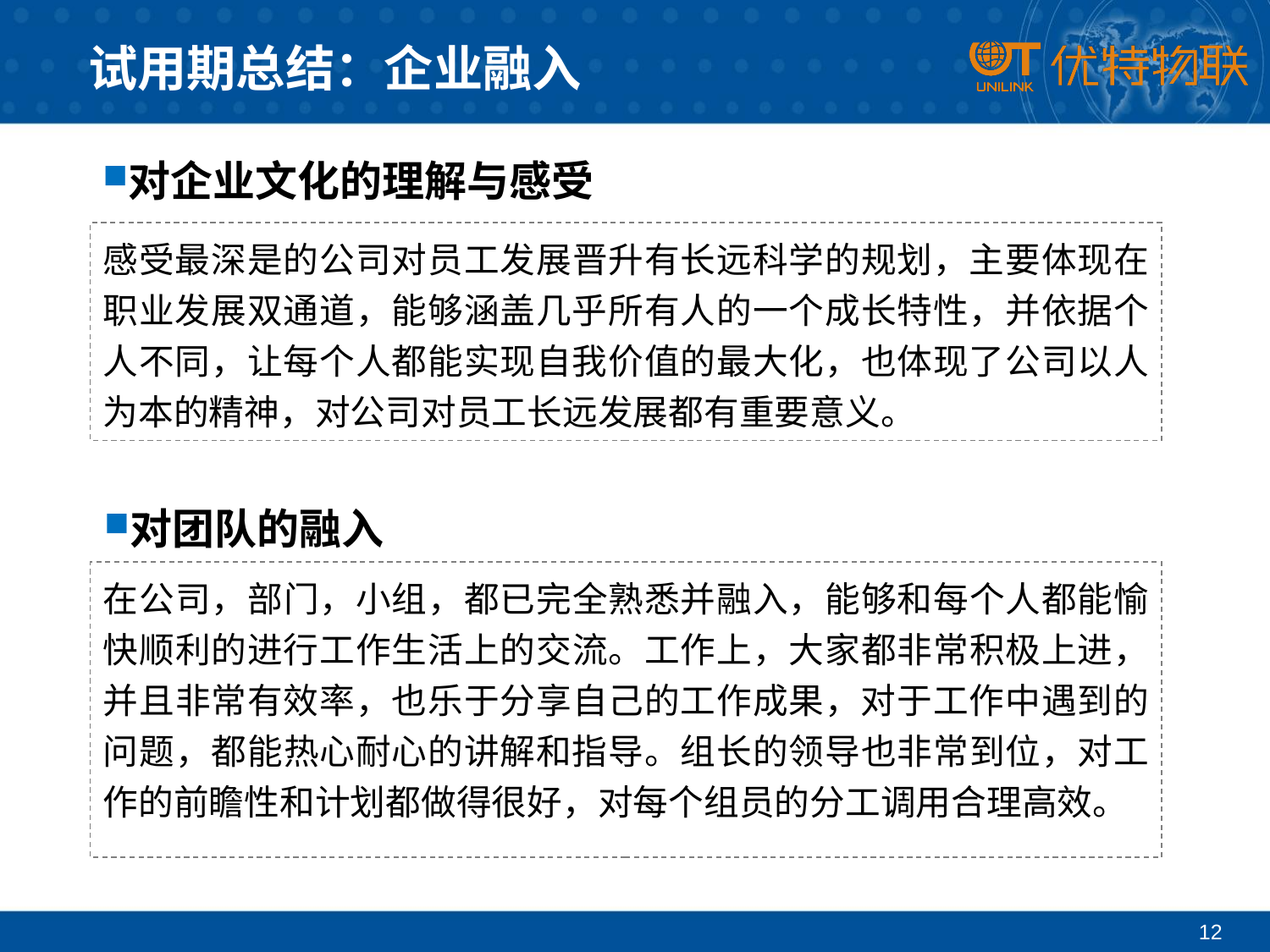

# 试用期总结：企业融入
对企业文化的理解与感受
感受最深是的公司对员工发展晋升有长远科学的规划，主要体现在职业发展双通道，能够涵盖几乎所有人的一个成长特性，并依据个人不同，让每个人都能实现自我价值的最大化，也体现了公司以人为本的精神，对公司对员工长远发展都有重要意义。
对团队的融入
在公司，部门，小组，都已完全熟悉并融入，能够和每个人都能愉快顺利的进行工作生活上的交流。工作上，大家都非常积极上进，并且非常有效率，也乐于分享自己的工作成果，对于工作中遇到的问题，都能热心耐心的讲解和指导。组长的领导也非常到位，对工作的前瞻性和计划都做得很好，对每个组员的分工调用合理高效。
12